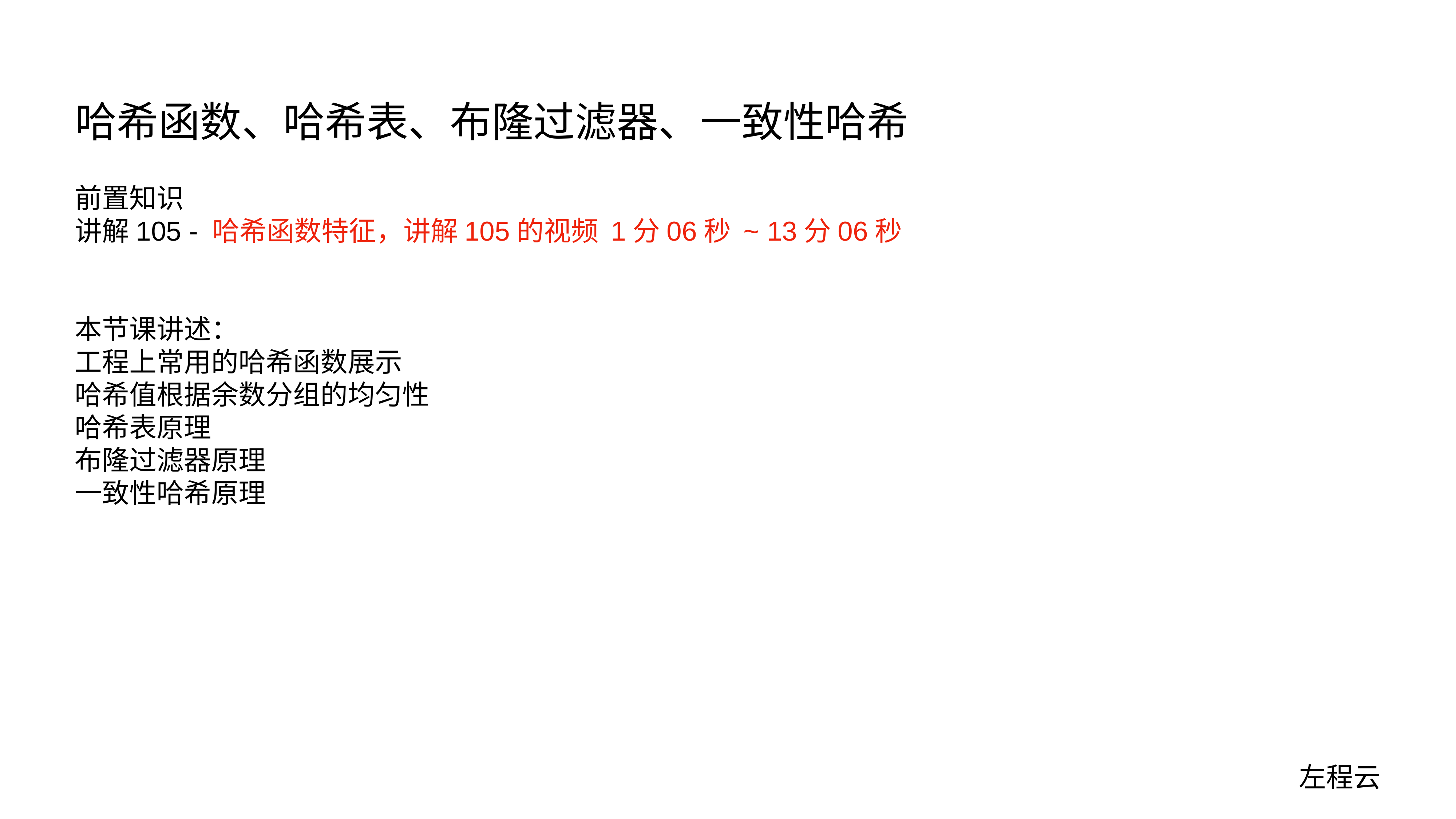

# 哈希函数、哈希表、布隆过滤器、一致性哈希
前置知识
讲解105 - 哈希函数特征，讲解105的视频 1分06秒 ~ 13分06秒

本节课讲述：
工程上常用的哈希函数展示
哈希值根据余数分组的均匀性
哈希表原理
布隆过滤器原理
一致性哈希原理
左程云